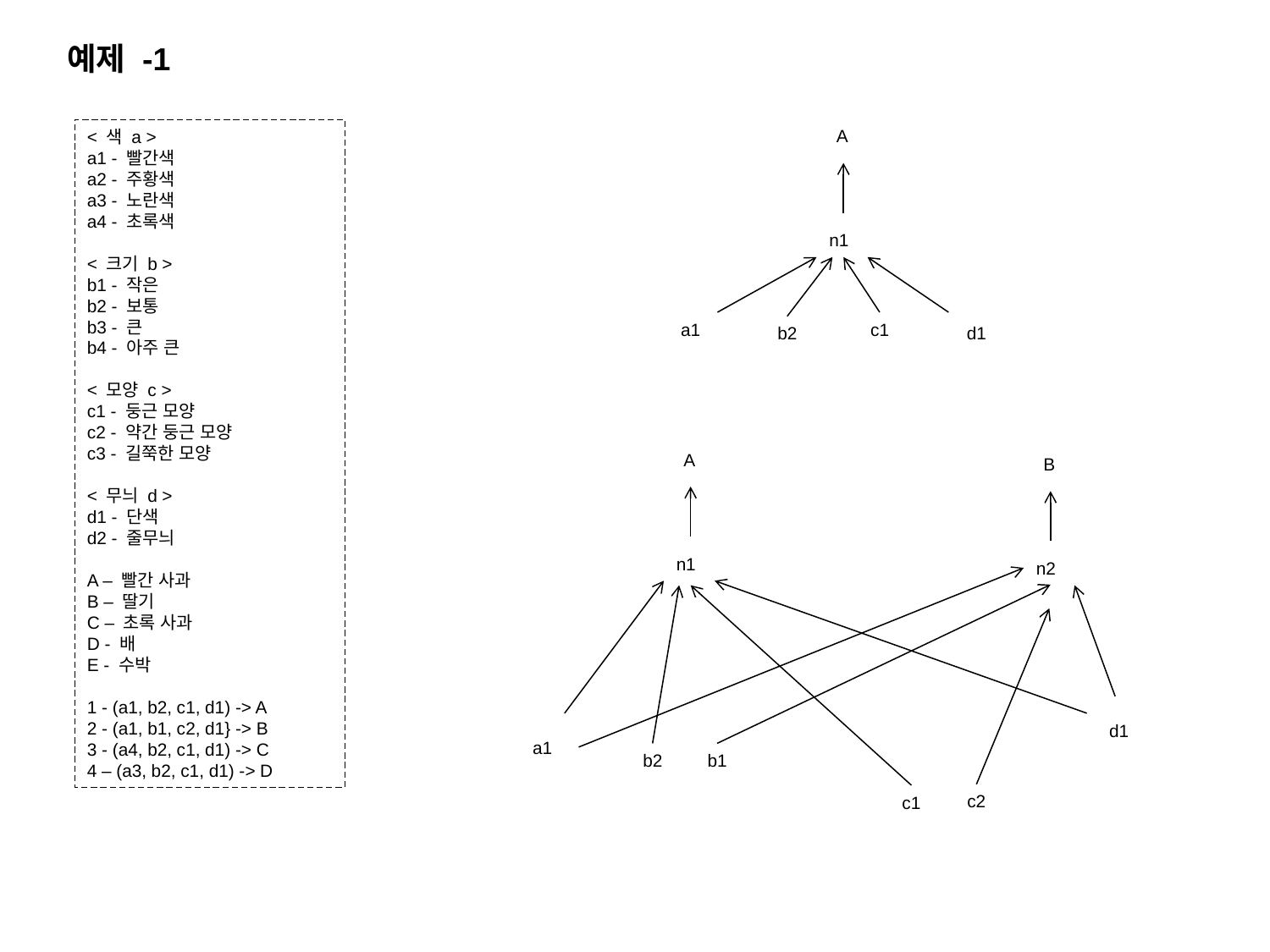

예제 -1
A
< 색 a >
a1 - 빨간색
a2 - 주황색
a3 - 노란색
a4 - 초록색

< 크기 b >
b1 - 작은
b2 - 보통
b3 - 큰
b4 - 아주 큰

< 모양 c >
c1 - 둥근 모양
c2 - 약간 둥근 모양
c3 - 길쭉한 모양

< 무늬 d >
d1 - 단색
d2 - 줄무늬

A – 빨간 사과
B – 딸기
C – 초록 사과
D - 배
E - 수박

1 - (a1, b2, c1, d1) -> A
﻿2 - (a1, b1, c2, d1} -> B
3 - (a4, b2, c1, d1) -> C
4 – (a3, b2, c1, d1) -> D
n1
a1
c1
b2
d1
A
B
n1
n2
d1
a1
b1
b2
c2
c1